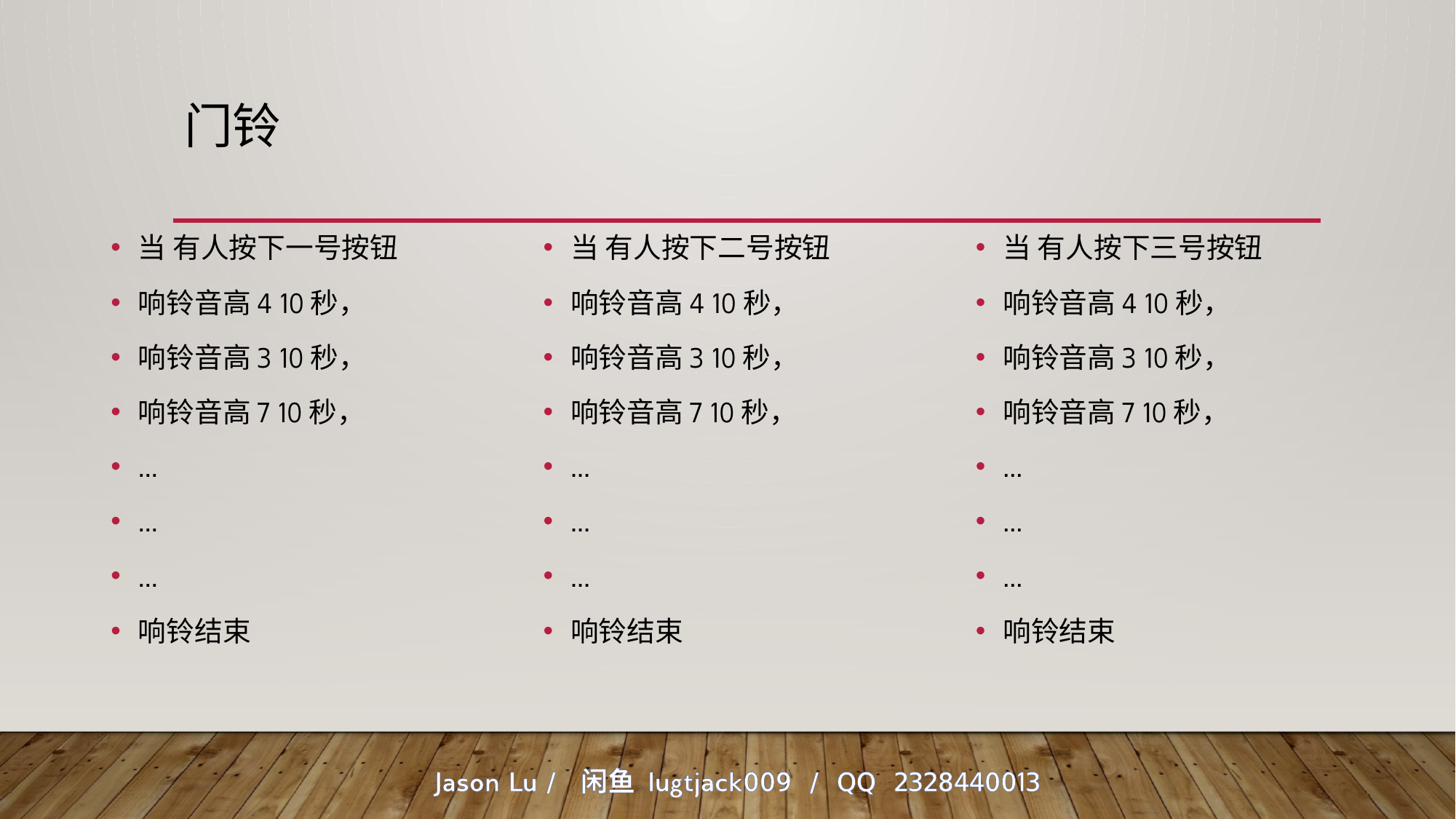

# 门铃
当 有人按下一号按钮
响铃音高4 10秒，
响铃音高3 10秒，
响铃音高7 10秒，
…
…
…
响铃结束

当 有人按下二号按钮
响铃音高4 10秒，
响铃音高3 10秒，
响铃音高7 10秒，
…
…
…
响铃结束

当 有人按下三号按钮
响铃音高4 10秒，
响铃音高3 10秒，
响铃音高7 10秒，
…
…
…
响铃结束